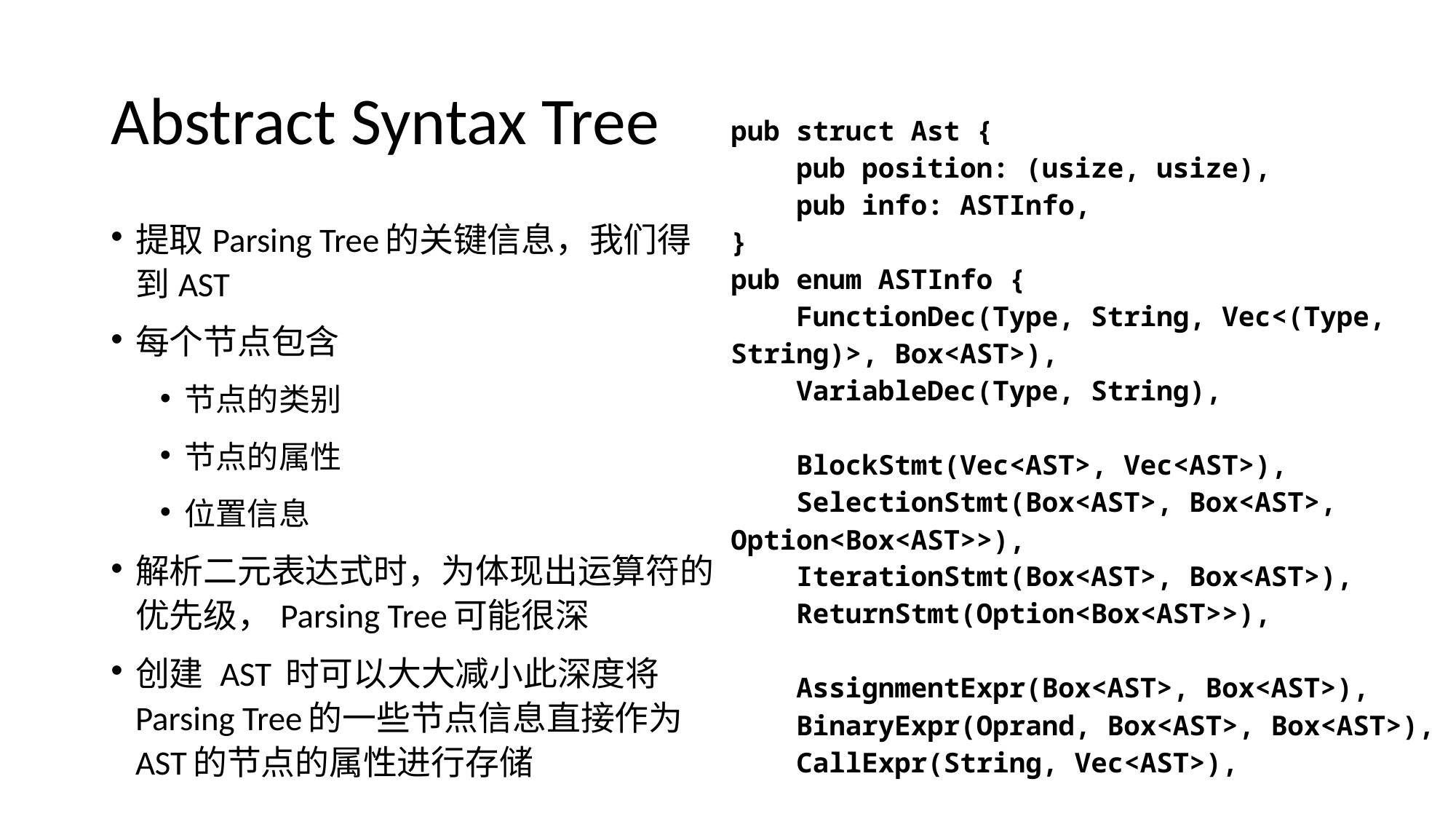

# Abstract Syntax Tree
| pub struct Ast { pub position: (usize, usize), pub info: ASTInfo, } pub enum ASTInfo { FunctionDec(Type, String, Vec<(Type, String)>, Box<AST>), VariableDec(Type, String), BlockStmt(Vec<AST>, Vec<AST>), SelectionStmt(Box<AST>, Box<AST>, Option<Box<AST>>), IterationStmt(Box<AST>, Box<AST>), ReturnStmt(Option<Box<AST>>), AssignmentExpr(Box<AST>, Box<AST>), BinaryExpr(Oprand, Box<AST>, Box<AST>), CallExpr(String, Vec<AST>), Variable(String, Option<Box<AST>>), IntLiteral(i32), } |
| --- |
提取Parsing Tree的关键信息，我们得到AST
每个节点包含
节点的类别
节点的属性
位置信息
解析二元表达式时，为体现出运算符的优先级，Parsing Tree可能很深
创建 AST 时可以大大减小此深度将Parsing Tree的一些节点信息直接作为AST的节点的属性进行存储